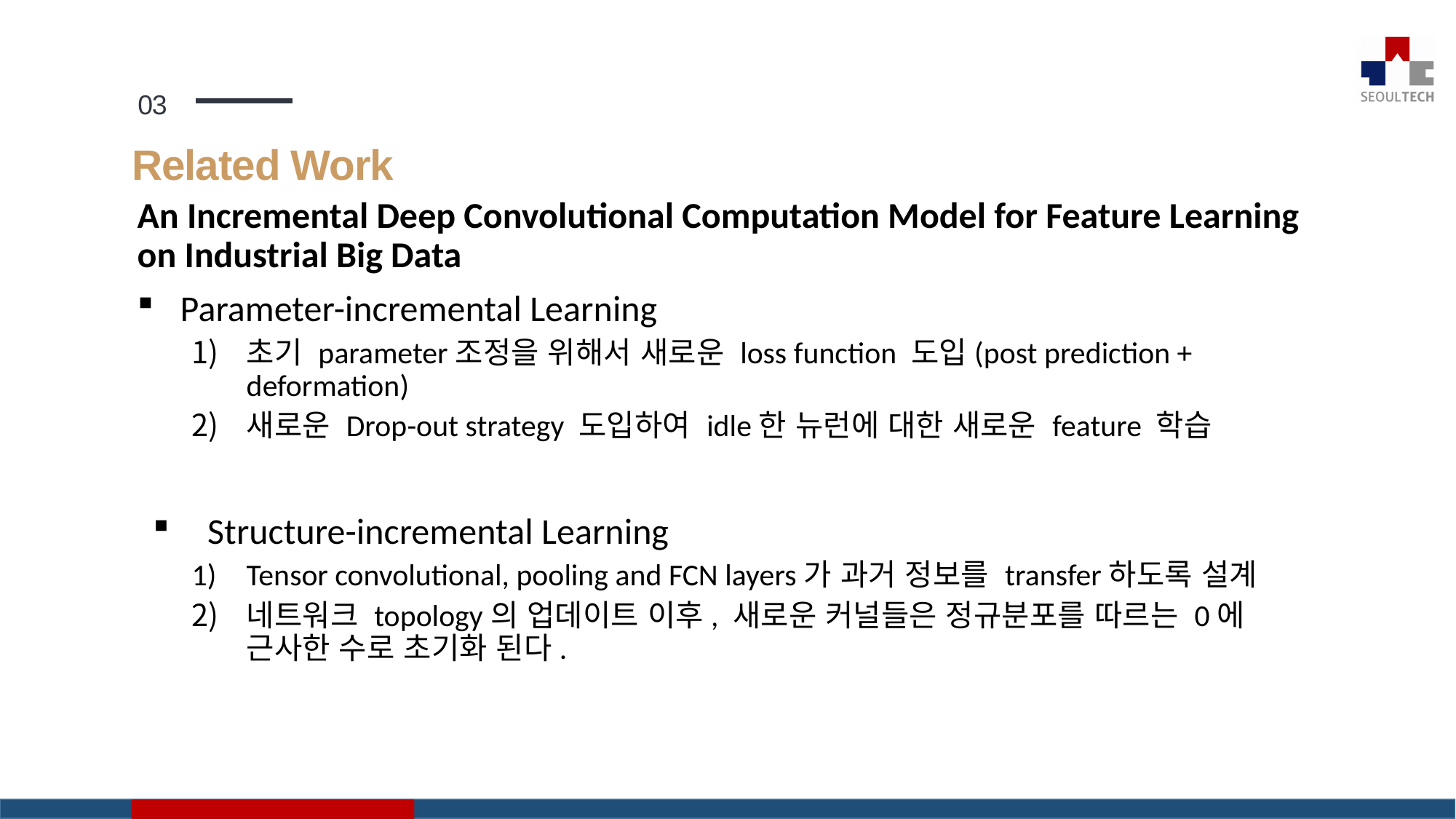

03
Related Work
An Incremental Deep Convolutional Computation Model for Feature Learning
on Industrial Big Data
Parameter-incremental Learning
초기 parameter조정을 위해서 새로운 loss function 도입(post prediction + deformation)
새로운 Drop-out strategy 도입하여 idle한 뉴런에 대한 새로운 feature 학습

Structure-incremental Learning
Tensor convolutional, pooling and FCN layers가 과거 정보를 transfer하도록 설계
네트워크 topology의 업데이트 이후, 새로운 커널들은 정규분포를 따르는 0에 근사한 수로 초기화 된다.